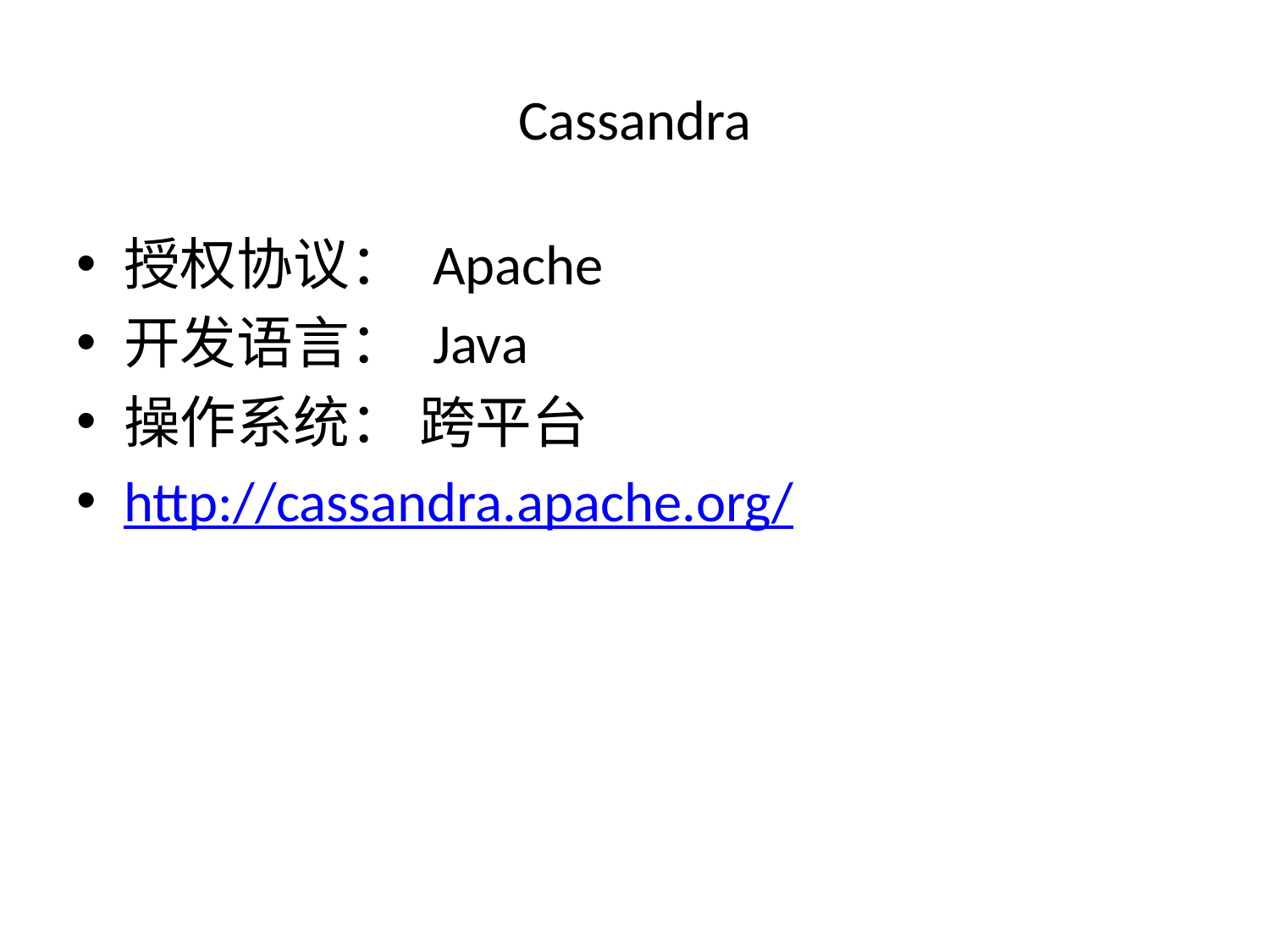

# Cassandra
授权协议： Apache
开发语言： Java
操作系统： 跨平台
http://cassandra.apache.org/